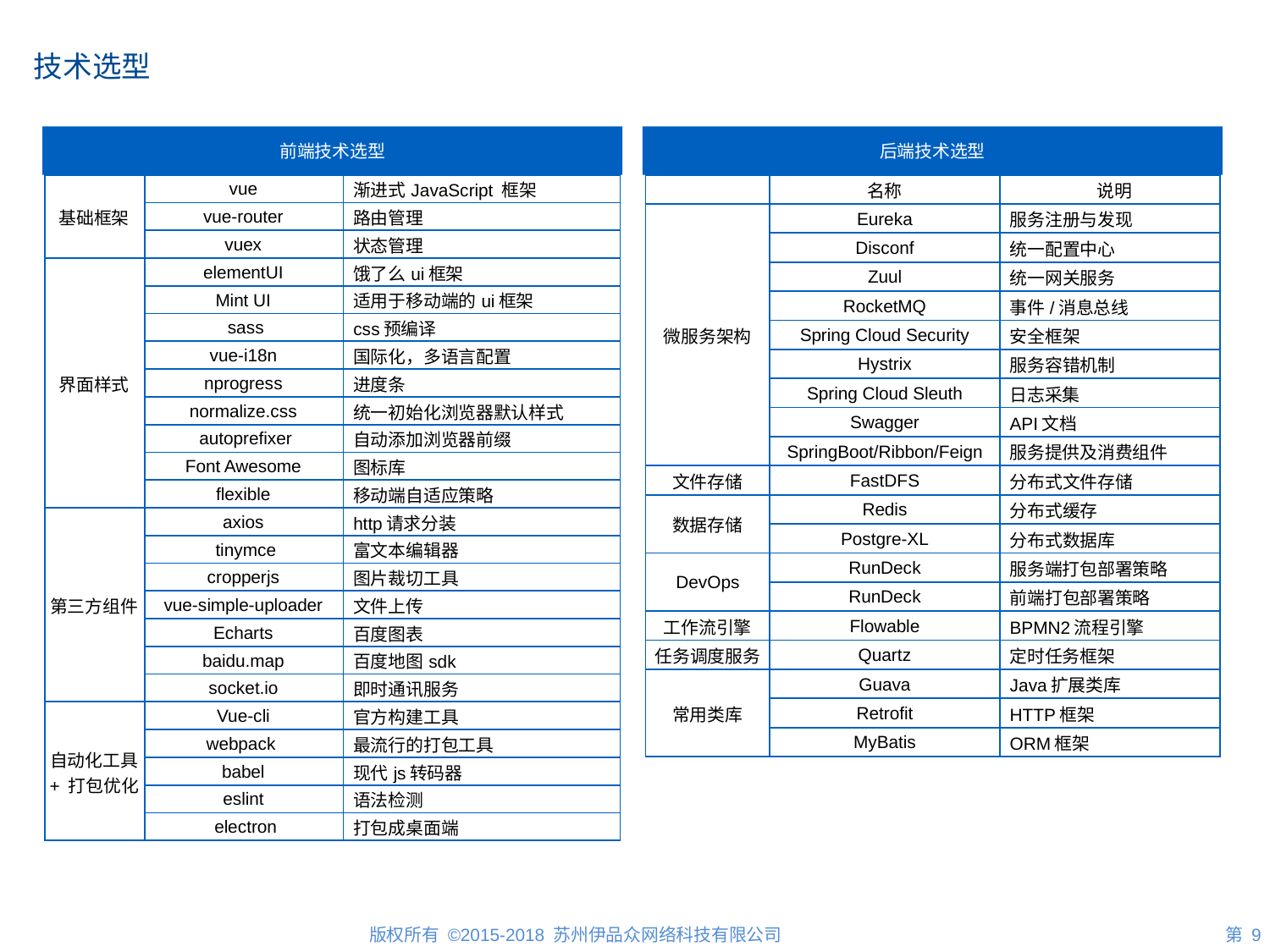

# 技术选型
前端技术选型
后端技术选型
| 基础框架 | vue | 渐进式JavaScript 框架 |
| --- | --- | --- |
|  | vue-router | 路由管理 |
|  | vuex | 状态管理 |
| 界面样式 | elementUI | 饿了么ui框架 |
|  | Mint UI | 适用于移动端的ui框架 |
|  | sass | css预编译 |
|  | vue-i18n | 国际化，多语言配置 |
|  | nprogress | 进度条 |
|  | normalize.css | 统一初始化浏览器默认样式 |
|  | autoprefixer | 自动添加浏览器前缀 |
|  | Font Awesome | 图标库 |
|  | flexible | 移动端自适应策略 |
| 第三方组件 | axios | http请求分装 |
|  | tinymce | 富文本编辑器 |
|  | cropperjs | 图片裁切工具 |
|  | vue-simple-uploader | 文件上传 |
|  | Echarts | 百度图表 |
|  | baidu.map | 百度地图sdk |
|  | socket.io | 即时通讯服务 |
| 自动化工具 + 打包优化 | Vue-cli | 官方构建工具 |
|  | webpack | 最流行的打包工具 |
|  | babel | 现代js转码器 |
|  | eslint | 语法检测 |
|  | electron | 打包成桌面端 |
|  | 名称 | 说明 |
| --- | --- | --- |
| 微服务架构 | Eureka | 服务注册与发现 |
|  | Disconf | 统一配置中心 |
|  | Zuul | 统一网关服务 |
|  | RocketMQ | 事件/消息总线 |
|  | Spring Cloud Security | 安全框架 |
|  | Hystrix | 服务容错机制 |
|  | Spring Cloud Sleuth | 日志采集 |
|  | Swagger | API文档 |
|  | SpringBoot/Ribbon/Feign | 服务提供及消费组件 |
| 文件存储 | FastDFS | 分布式文件存储 |
| 数据存储 | Redis | 分布式缓存 |
|  | Postgre-XL | 分布式数据库 |
| DevOps | RunDeck | 服务端打包部署策略 |
|  | RunDeck | 前端打包部署策略 |
| 工作流引擎 | Flowable | BPMN2流程引擎 |
| 任务调度服务 | Quartz | 定时任务框架 |
| 常用类库 | Guava | Java扩展类库 |
|  | Retrofit | HTTP框架 |
|  | MyBatis | ORM框架 |